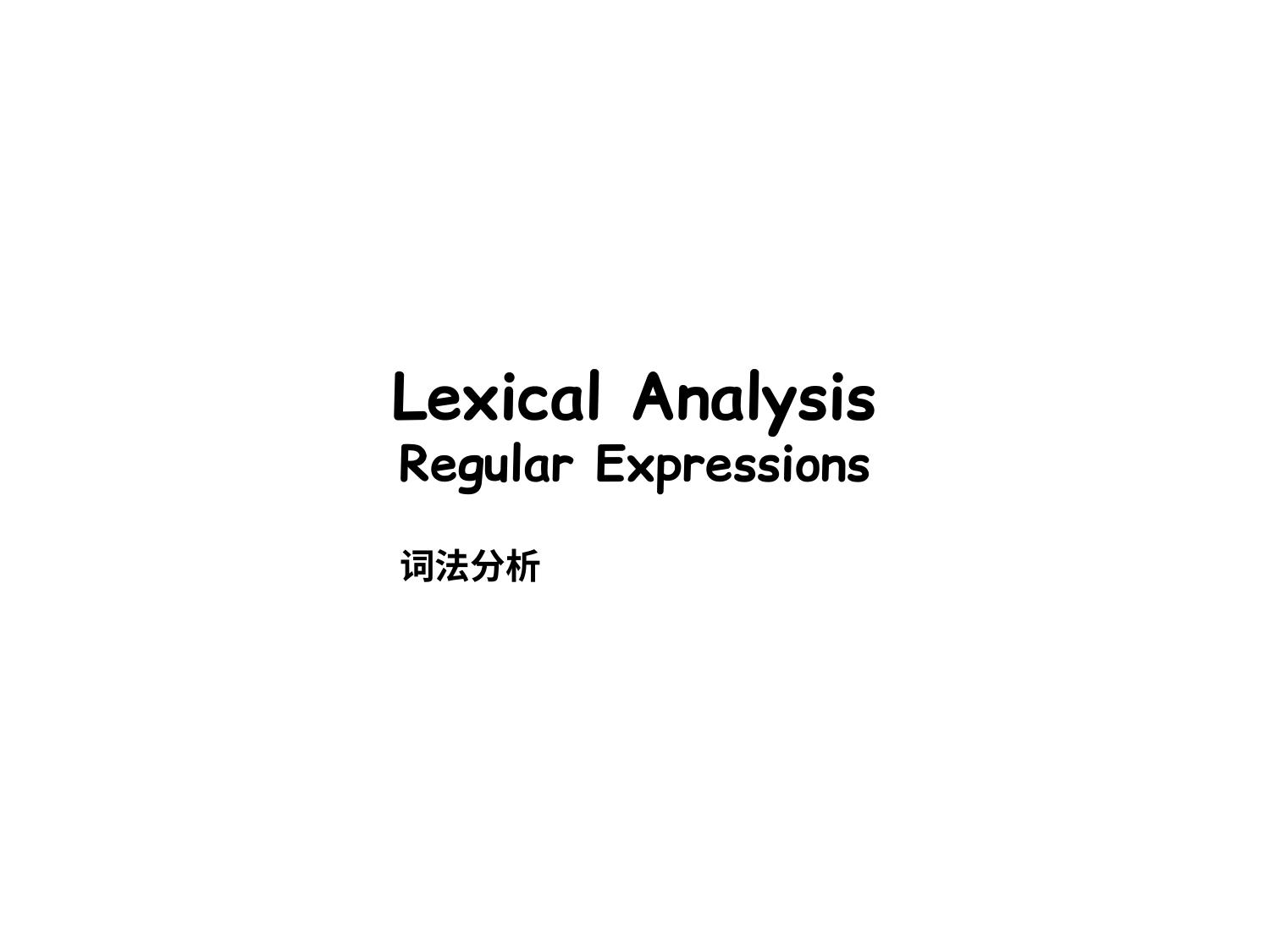

# Lexical Analysis Regular Expressions
词法分析
1